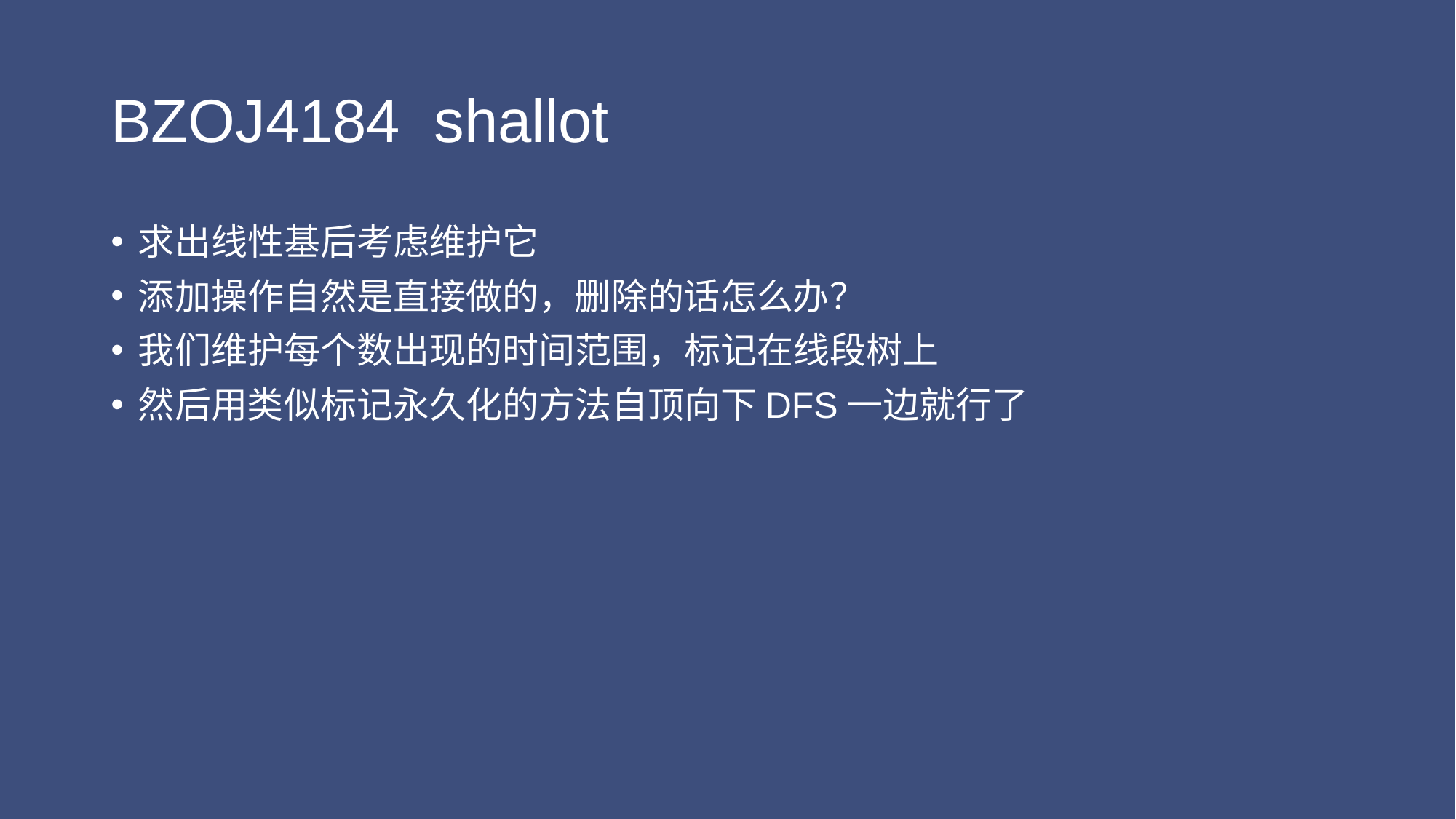

# BZOJ4184  shallot
求出线性基后考虑维护它
添加操作自然是直接做的，删除的话怎么办？
我们维护每个数出现的时间范围，标记在线段树上
然后用类似标记永久化的方法自顶向下DFS一边就行了